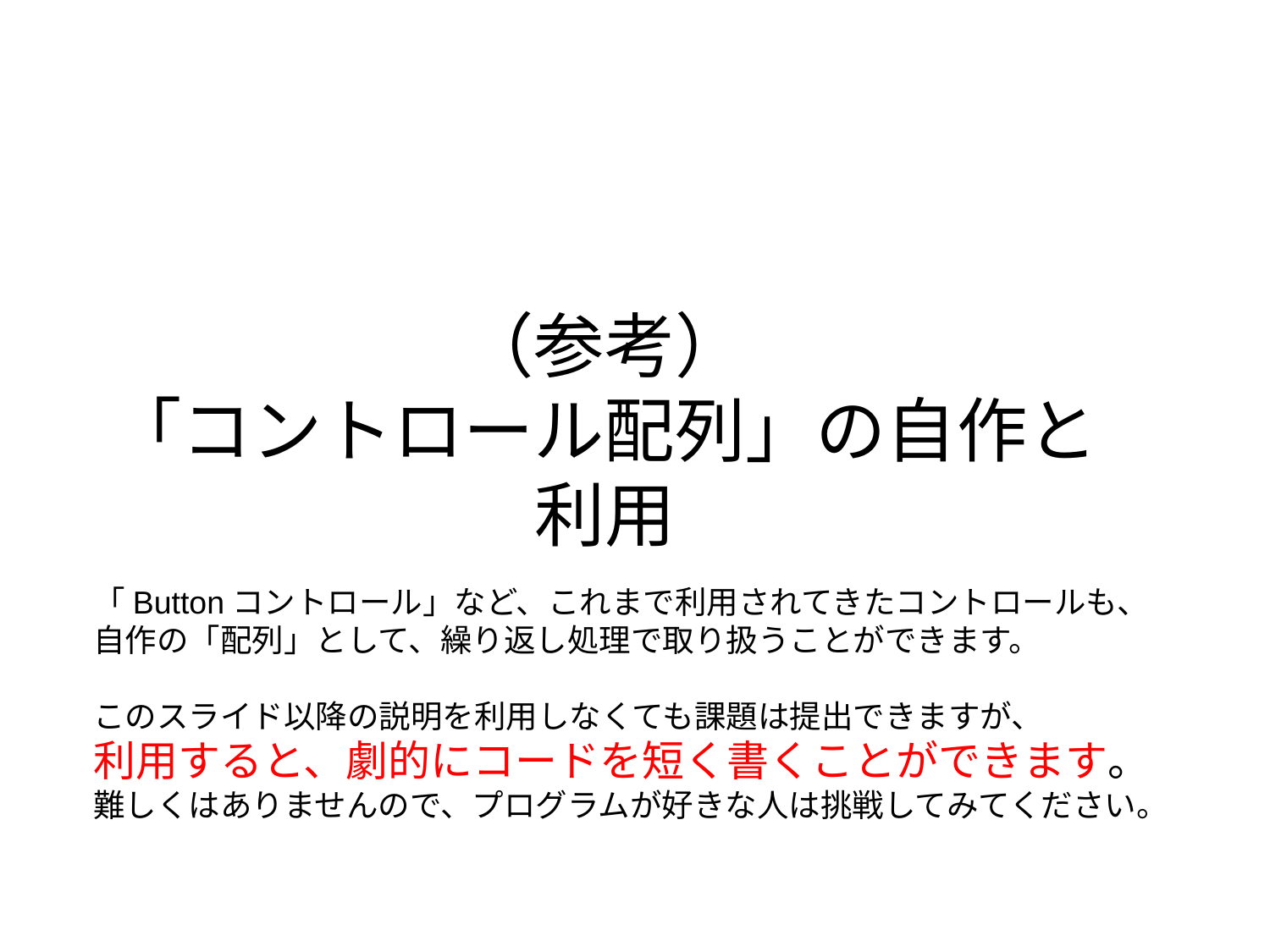

# （参考） 「コントロール配列」の自作と利用
「Buttonコントロール」など、これまで利用されてきたコントロールも、
自作の「配列」として、繰り返し処理で取り扱うことができます。

このスライド以降の説明を利用しなくても課題は提出できますが、
利用すると、劇的にコードを短く書くことができます。
難しくはありませんので、プログラムが好きな人は挑戦してみてください。